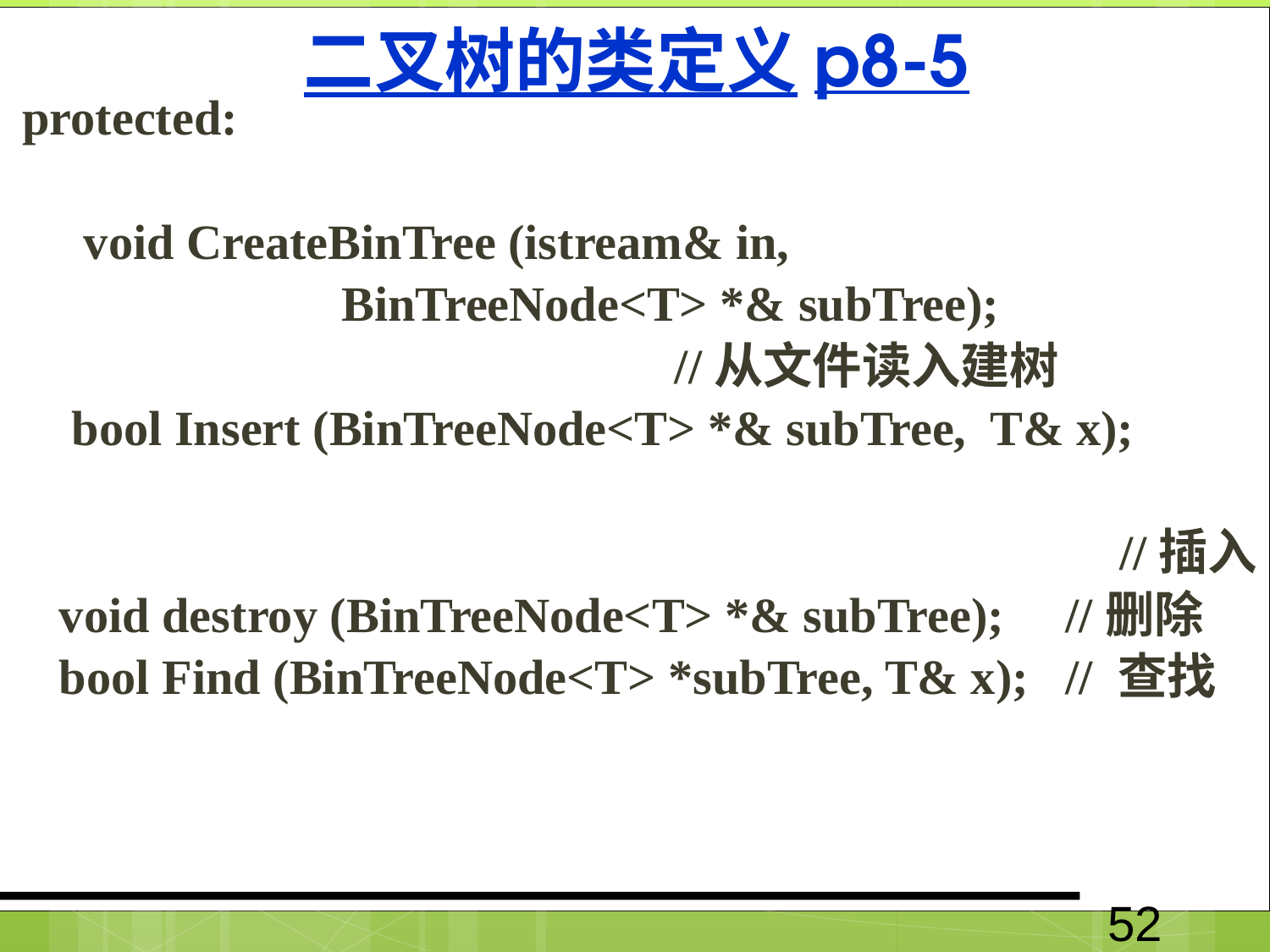

# 二叉树的类定义p8-5
protected:

     void CreateBinTree (istream& in,
                          BinTreeNode<T> *& subTree);
 				                   //从文件读入建树
    bool Insert (BinTreeNode<T> *& subTree,  T& x);
//插入
   void destroy (BinTreeNode<T> *& subTree);     //删除
   bool Find (BinTreeNode<T> *subTree, T& x);   // 查找
52